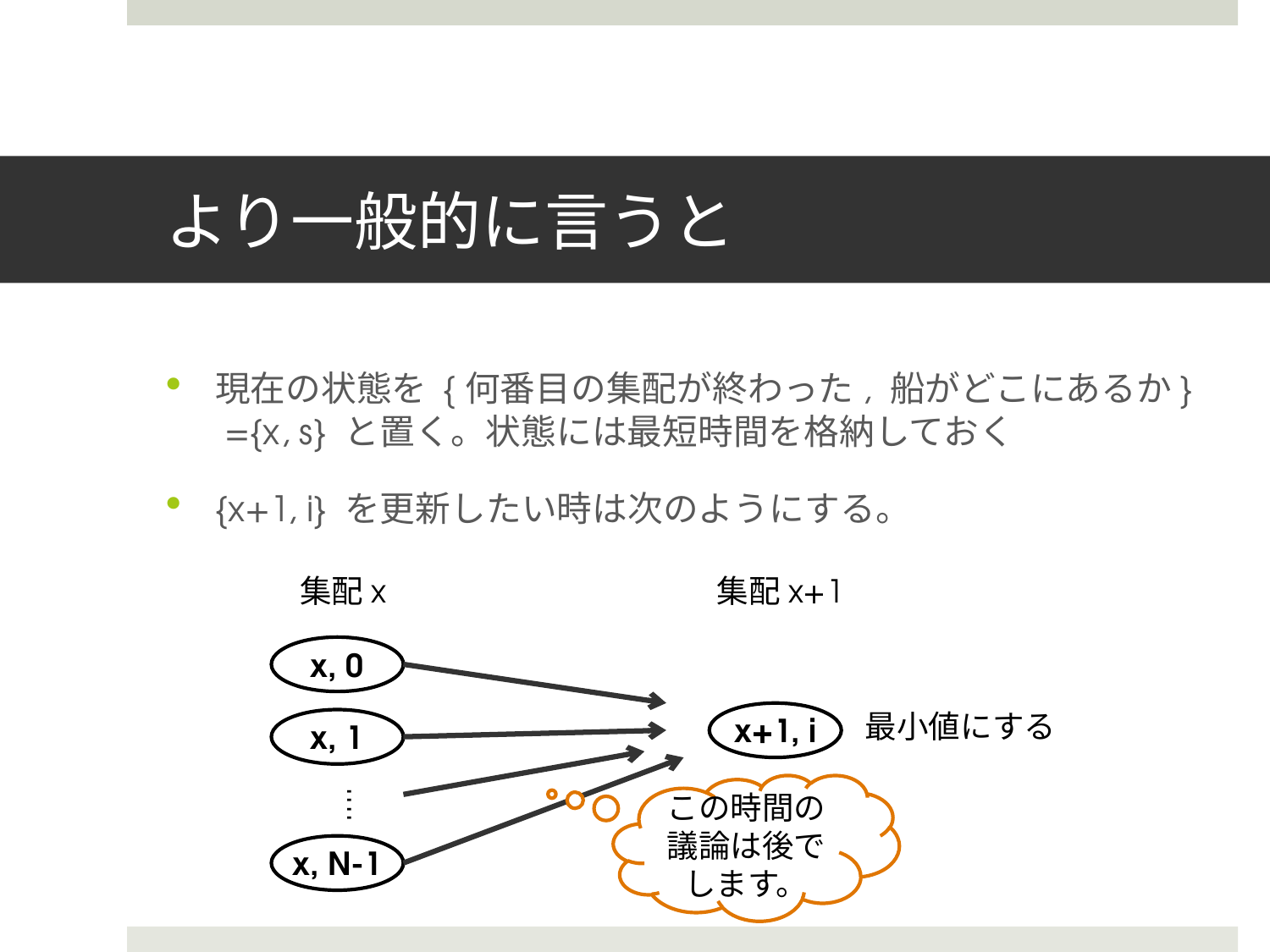

# より一般的に言うと
現在の状態を {何番目の集配が終わった, 船がどこにあるか}
 ={x, s} と置く。状態には最短時間を格納しておく
{x+1, i} を更新したい時は次のようにする。
集配x
集配x+1
x, 0
最小値にする
x+1, i
x, 1
....
この時間の
議論は後で
します。
x, N-1